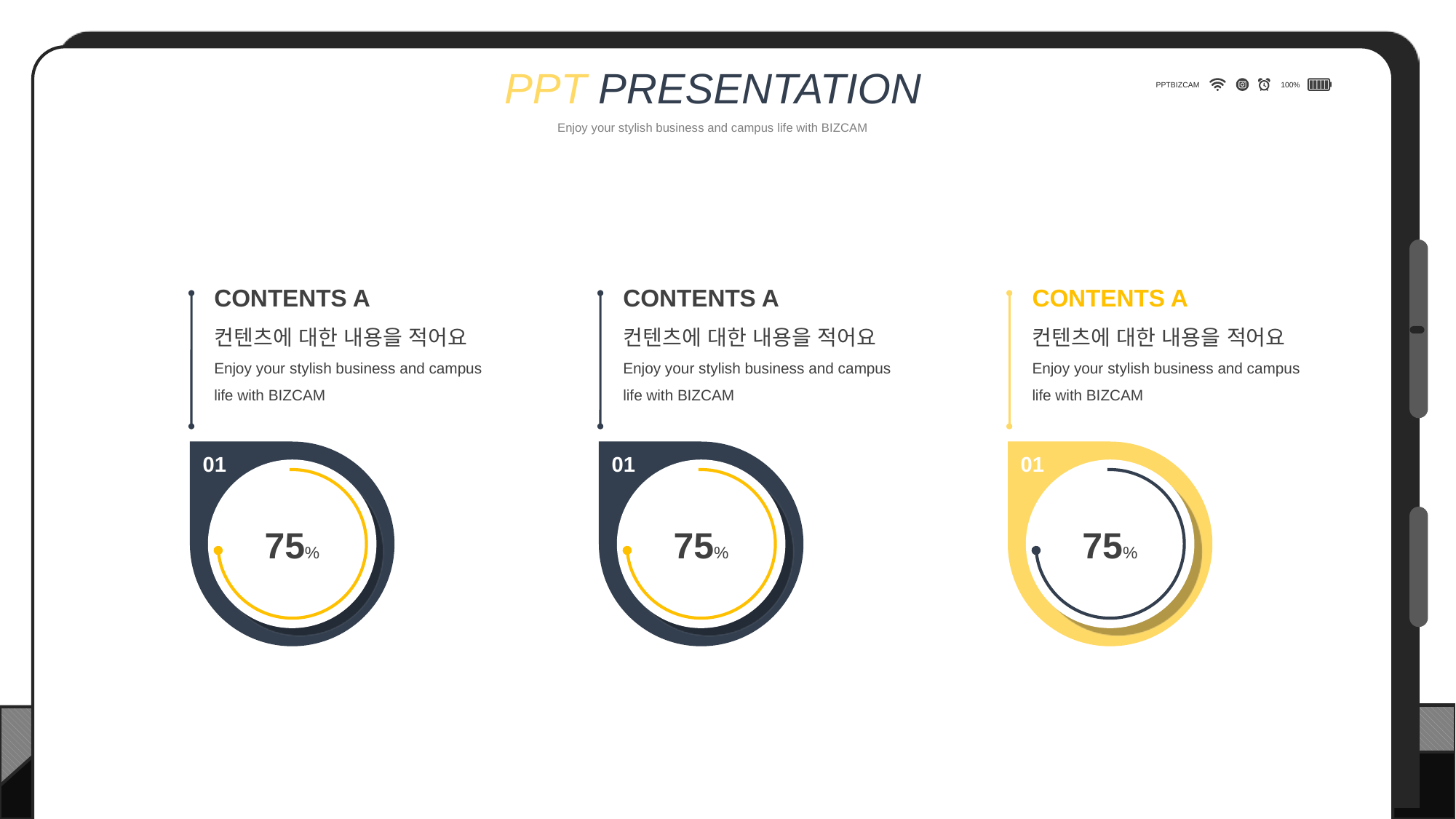

PPT PRESENTATION
Enjoy your stylish business and campus life with BIZCAM

PPTBIZCAM
100%

CONTENTS A
컨텐츠에 대한 내용을 적어요
Enjoy your stylish business and campus life with BIZCAM
CONTENTS A
컨텐츠에 대한 내용을 적어요
Enjoy your stylish business and campus life with BIZCAM
CONTENTS A
컨텐츠에 대한 내용을 적어요
Enjoy your stylish business and campus life with BIZCAM

01
01
01
75%
75%
75%